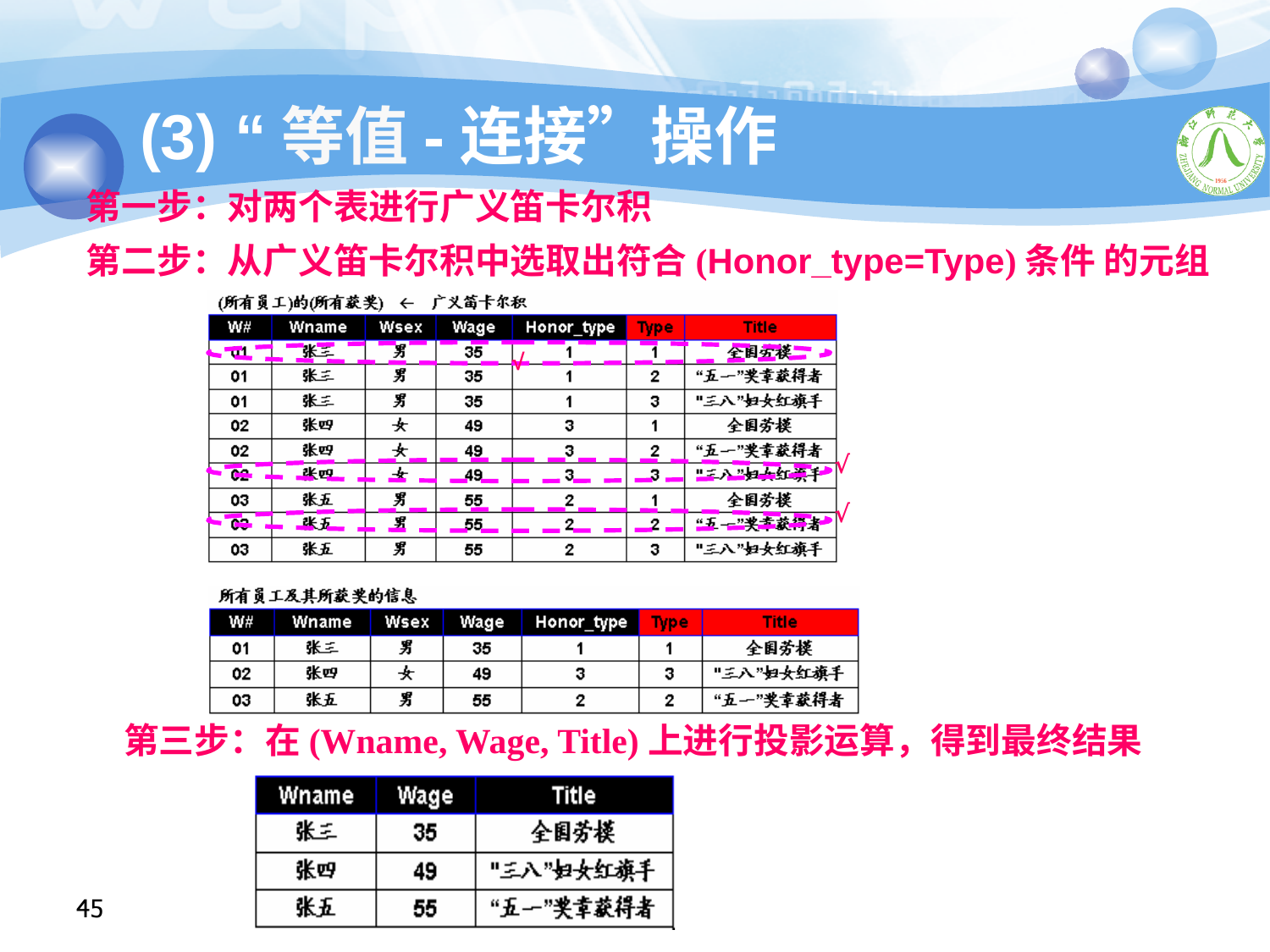

# (3) “等值-连接”操作
第一步：对两个表进行广义笛卡尔积
第二步：从广义笛卡尔积中选取出符合(Honor_type=Type)条件 的元组

                                                                   √

√
√

第三步：在(Wname, Wage, Title)上进行投影运算，得到最终结果

45